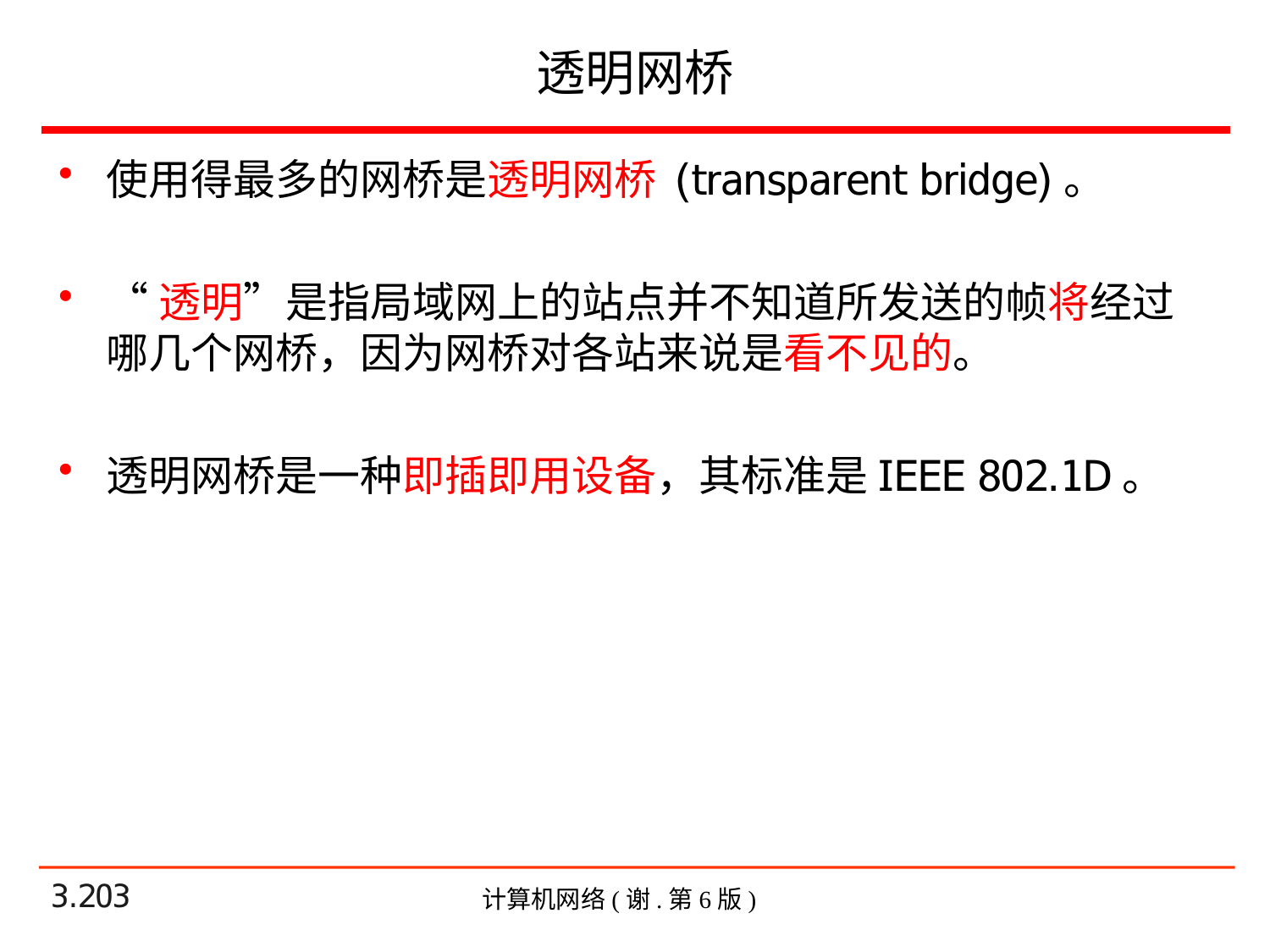

# 透明网桥
使用得最多的网桥是透明网桥 (transparent bridge)。

“透明”是指局域网上的站点并不知道所发送的帧将经过哪几个网桥，因为网桥对各站来说是看不见的。

透明网桥是一种即插即用设备，其标准是IEEE 802.1D。